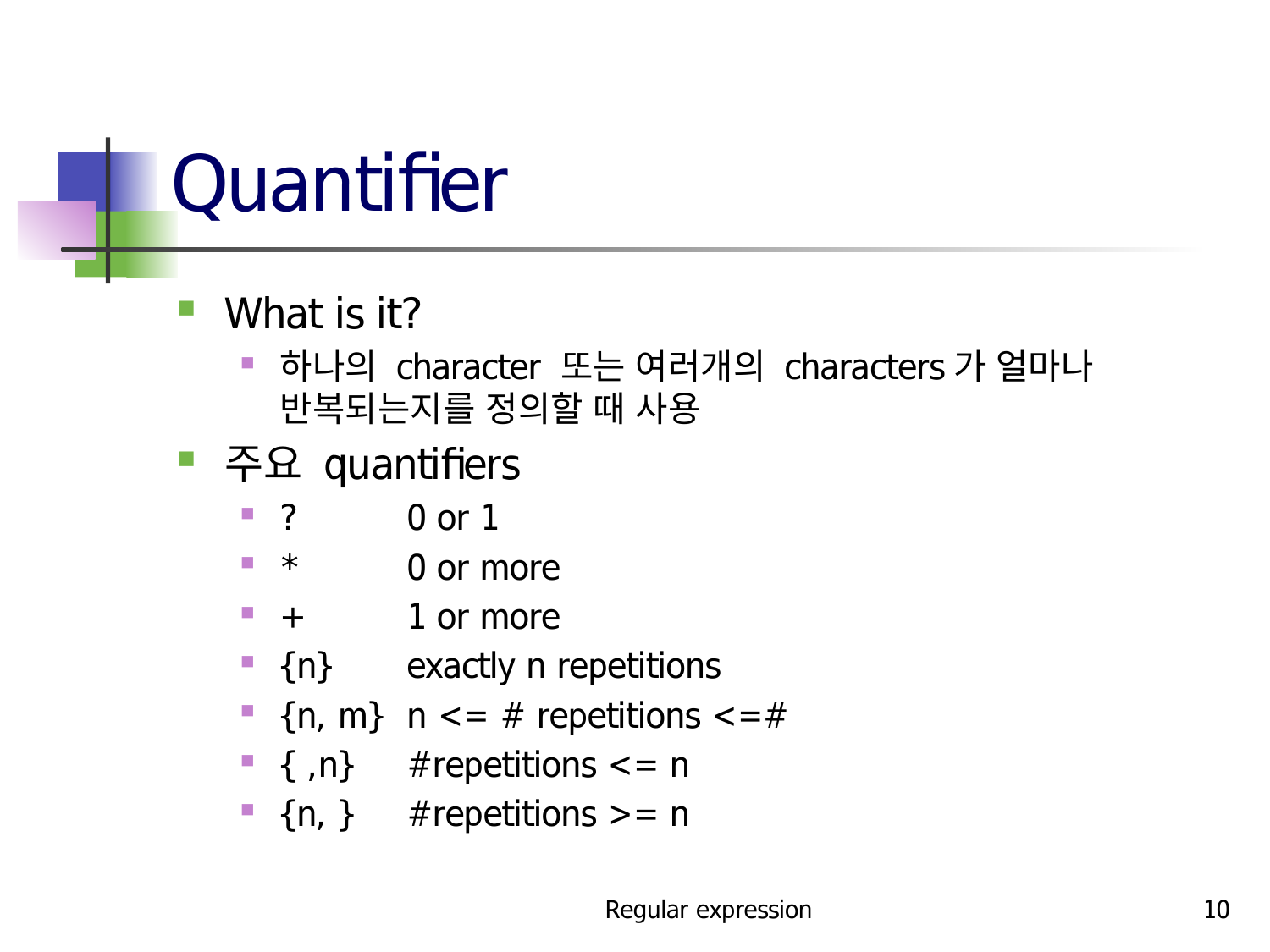

# Quantifier
What is it?
하나의 character 또는 여러개의 characters가 얼마나 반복되는지를 정의할 때 사용
주요 quantifiers
?  	0 or 1
*  	0 or more
+  	1 or more
{n}	exactly n repetitions
{n, m} 	n <= # repetitions <=#
{ ,n} 	#repetitions <= n
{n, } 	#repetitions >= n

Regular expression
10